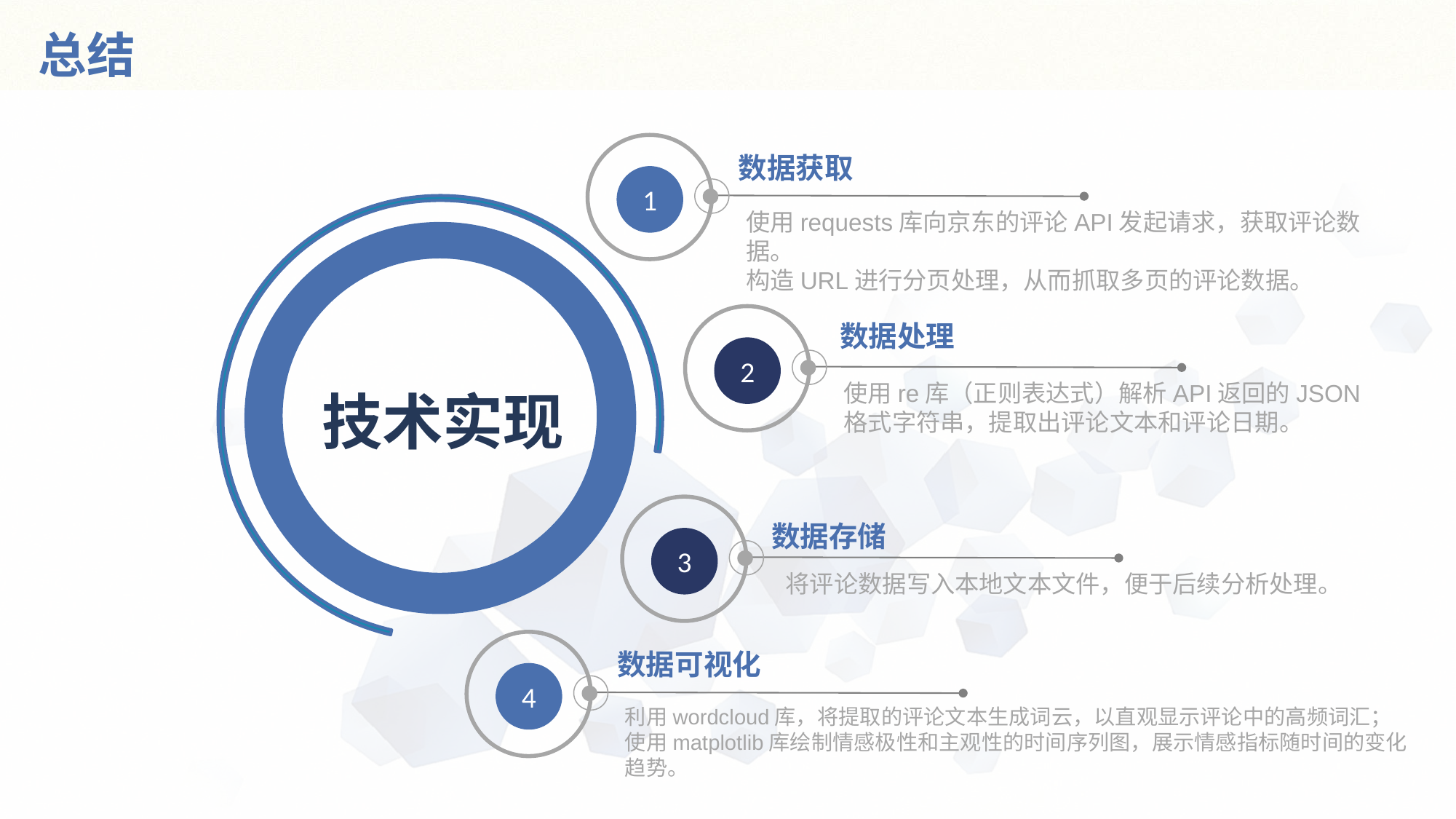

# 总结

1

数据获取

使用requests库向京东的评论API发起请求，获取评论数据。
构造URL进行分页处理，从而抓取多页的评论数据。

技术实现

2

数据处理
使用re库（正则表达式）解析API返回的JSON格式字符串，提取出评论文本和评论日期。

3

数据存储
将评论数据写入本地文本文件，便于后续分析处理。

4

数据可视化
利用wordcloud库，将提取的评论文本生成词云，以直观显示评论中的高频词汇；
使用matplotlib库绘制情感极性和主观性的时间序列图，展示情感指标随时间的变化趋势。